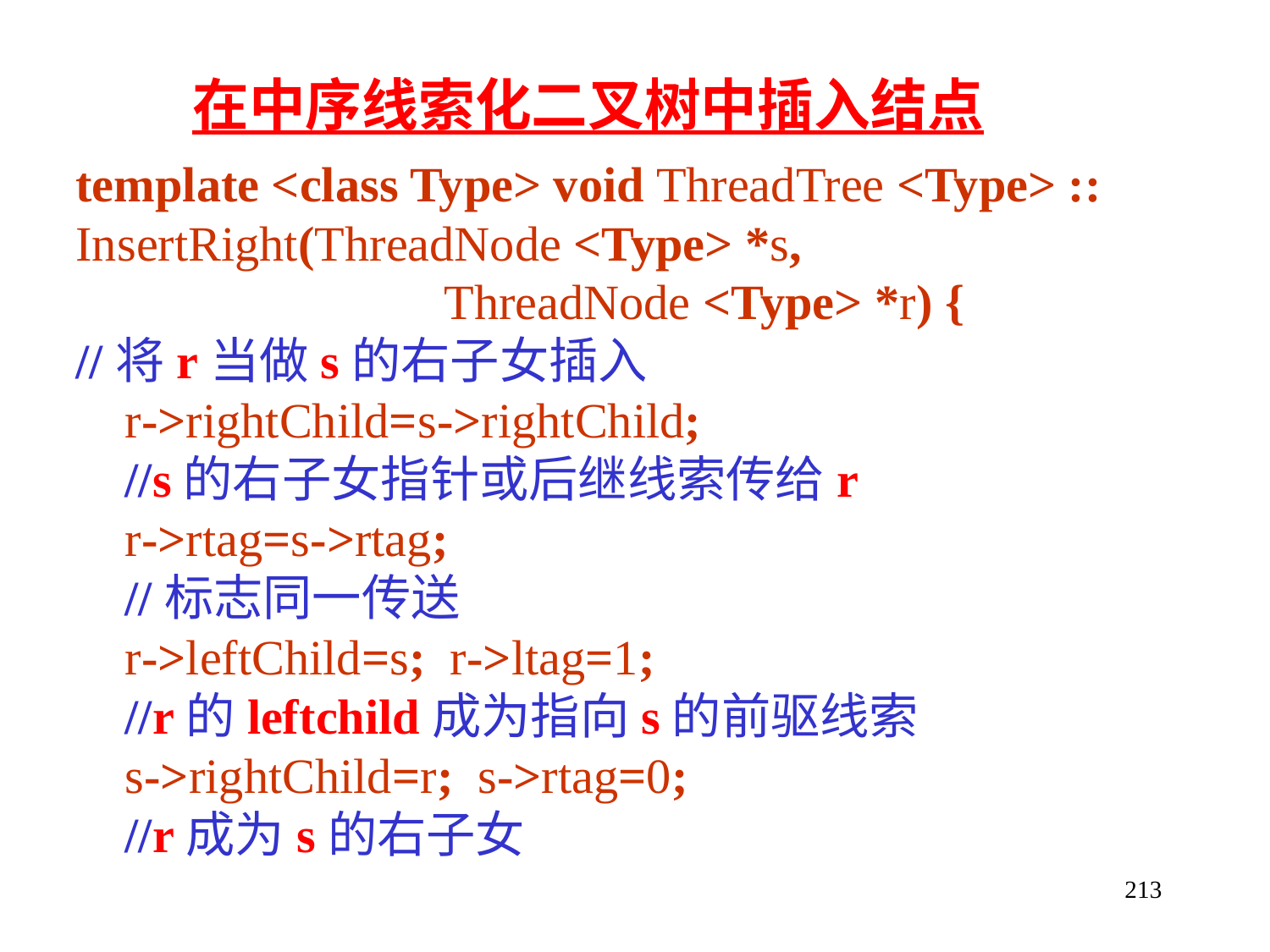

在中序线索化二叉树中插入结点
template <class Type> void ThreadTree <Type> :: InsertRight(ThreadNode <Type> *s,
                              ThreadNode <Type> *r) {
//将r当做s的右子女插入
    r->rightChild=s->rightChild;
    //s的右子女指针或后继线索传给r
    r->rtag=s->rtag;
    //标志同一传送
    r->leftChild=s;  r->ltag=1;
    //r的leftchild成为指向s的前驱线索
    s->rightChild=r;  s->rtag=0;
    //r成为s的右子女
213